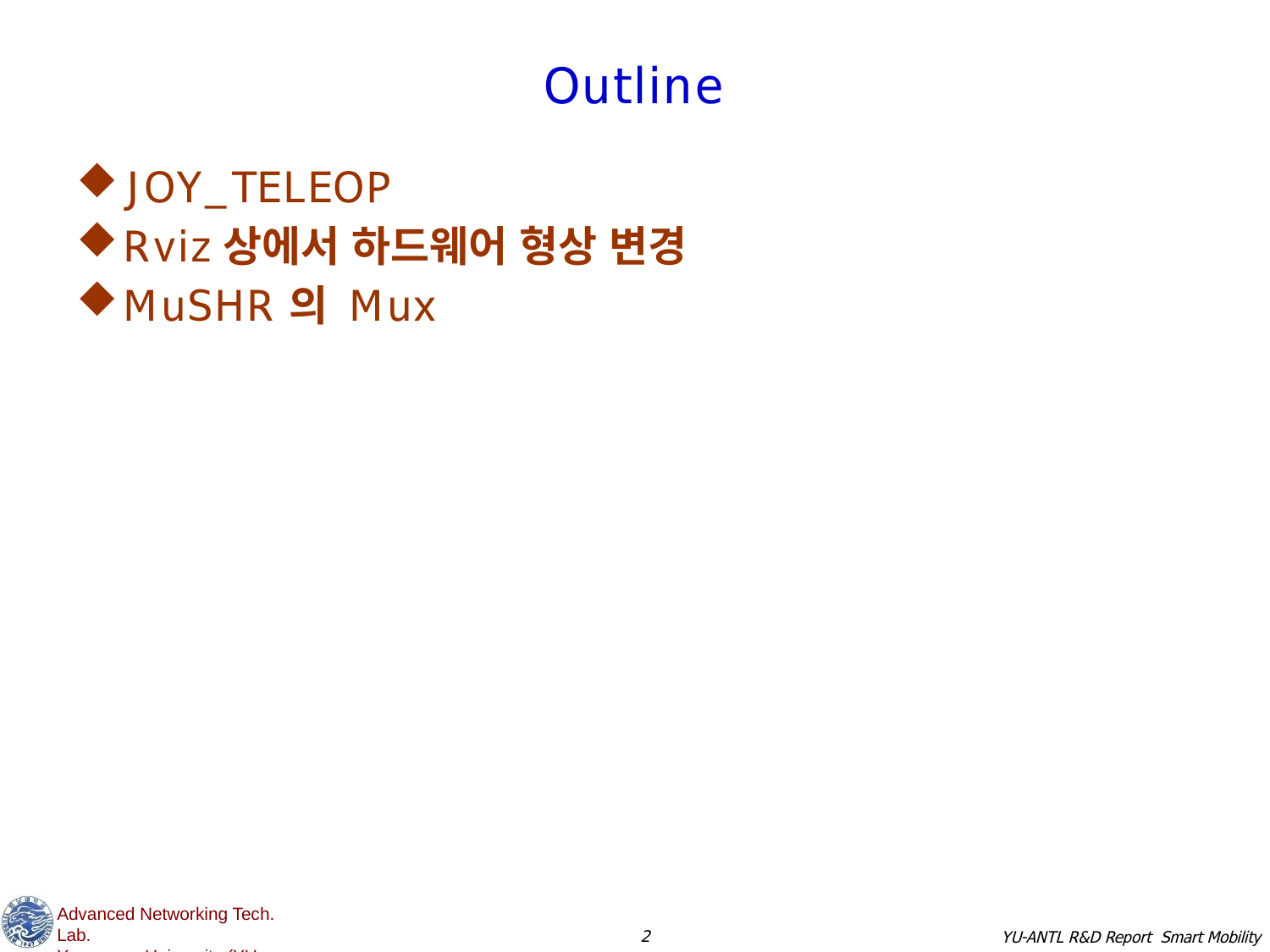

# Outline
JOY_TELEOP
Rviz상에서 하드웨어 형상 변경
MuSHR의 Mux